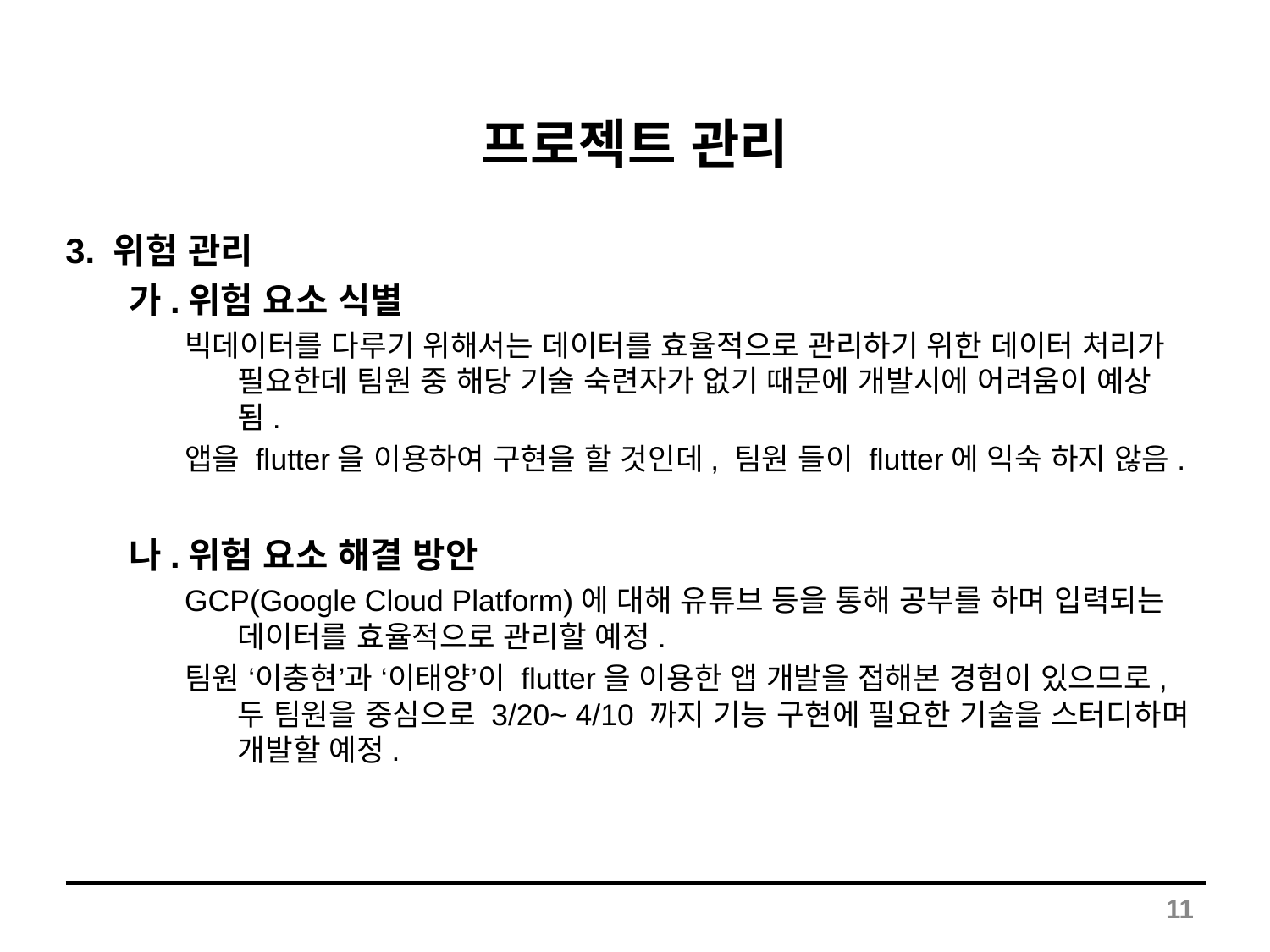

# 프로젝트 관리
3. 위험 관리
가.위험 요소 식별
빅데이터를 다루기 위해서는 데이터를 효율적으로 관리하기 위한 데이터 처리가 필요한데 팀원 중 해당 기술 숙련자가 없기 때문에 개발시에 어려움이 예상됨.
앱을 flutter을 이용하여 구현을 할 것인데, 팀원 들이 flutter에 익숙 하지 않음.

나.위험 요소 해결 방안
GCP(Google Cloud Platform)에 대해 유튜브 등을 통해 공부를 하며 입력되는 데이터를 효율적으로 관리할 예정.
팀원 ‘이충현’과 ‘이태양’이 flutter을 이용한 앱 개발을 접해본 경험이 있으므로, 두 팀원을 중심으로 3/20~ 4/10 까지 기능 구현에 필요한 기술을 스터디하며 개발할 예정.

11